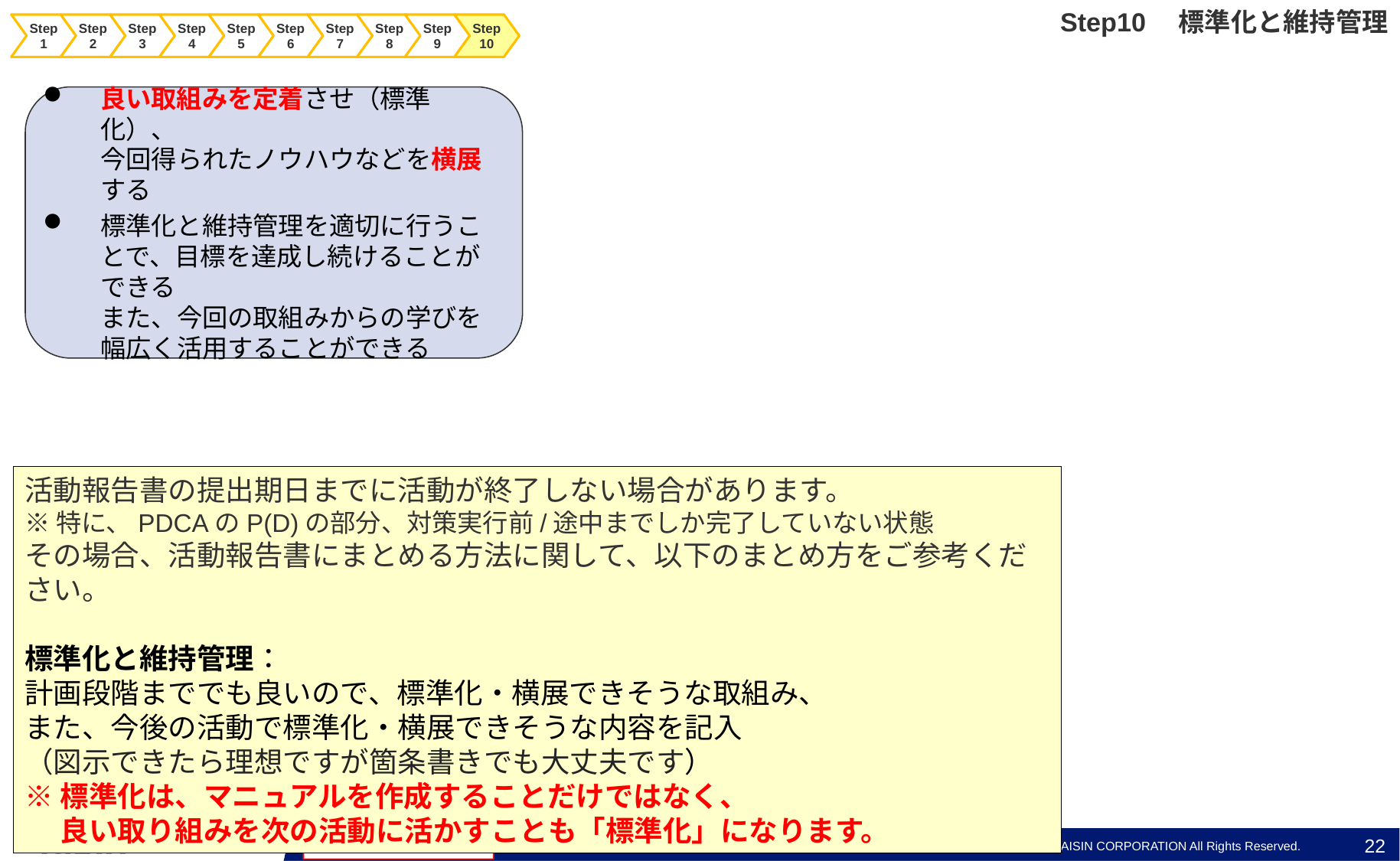

Step10　標準化と維持管理
Step1
Step2
Step3
Step4
Step5
Step6
Step7
Step8
Step9
Step10
良い取組みを定着させ（標準化）、
今回得られたノウハウなどを横展する
標準化と維持管理を適切に行うことで、目標を達成し続けることができる
また、今回の取組みからの学びを
幅広く活用することができる
活動報告書の提出期日までに活動が終了しない場合があります。
※特に、PDCAのP(D)の部分、対策実行前/途中までしか完了していない状態
その場合、活動報告書にまとめる方法に関して、以下のまとめ方をご参考ください。
標準化と維持管理：
計画段階まででも良いので、標準化・横展できそうな取組み、
また、今後の活動で標準化・横展できそうな内容を記入
（図示できたら理想ですが箇条書きでも大丈夫です）
※標準化は、マニュアルを作成することだけではなく、
　 良い取り組みを次の活動に活かすことも「標準化」になります。